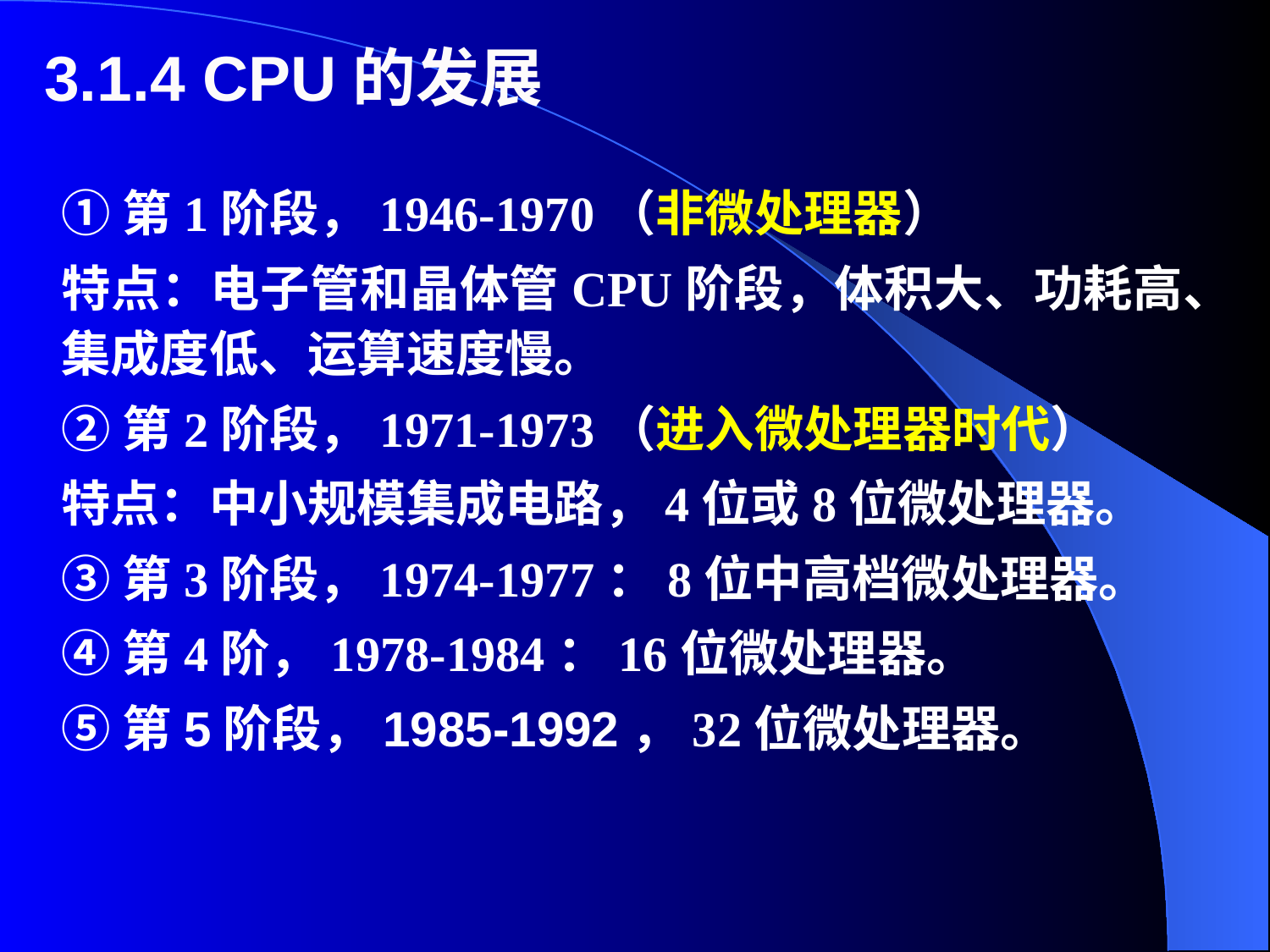

3.1.4 CPU的发展
①第1阶段，1946-1970（非微处理器）
特点：电子管和晶体管CPU阶段，体积大、功耗高、集成度低、运算速度慢。
②第2阶段，1971-1973（进入微处理器时代）
特点：中小规模集成电路，4位或8位微处理器。
③第3阶段，1974-1977：8位中高档微处理器。
④第4阶，1978-1984：16位微处理器。
⑤第5阶段，1985-1992，32位微处理器。